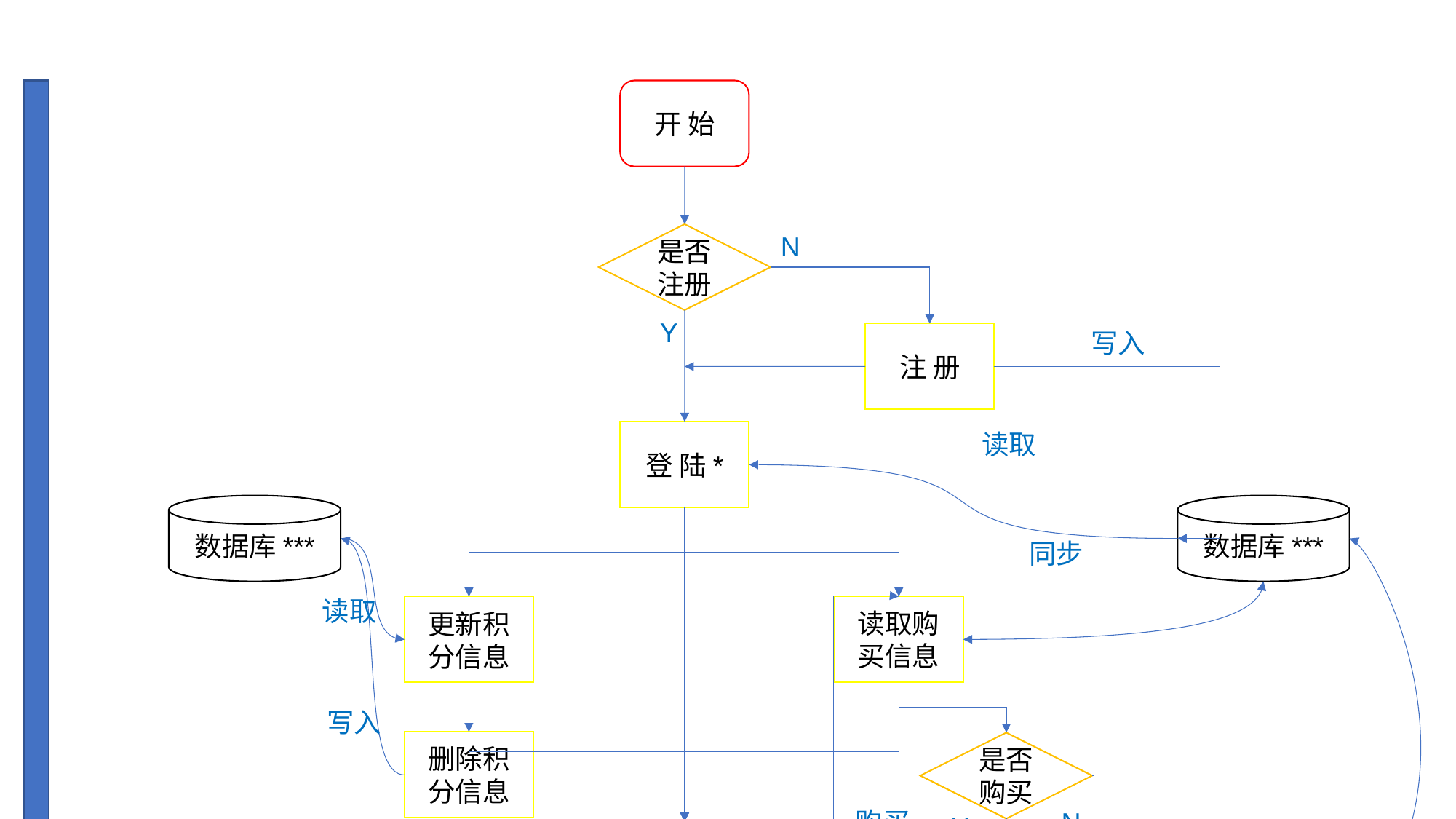

开 始
是否注册
N
Y
写入
注 册
登 陆*
读取
数据库***
数据库***
同步
读取
读取购买信息
更新积分信息
写入
删除积分信息
是否购买
购买
N
Y
进行    游戏**
跳过
上 传
(自动: 如果分数高于记录)
写入
Y
N
结 束